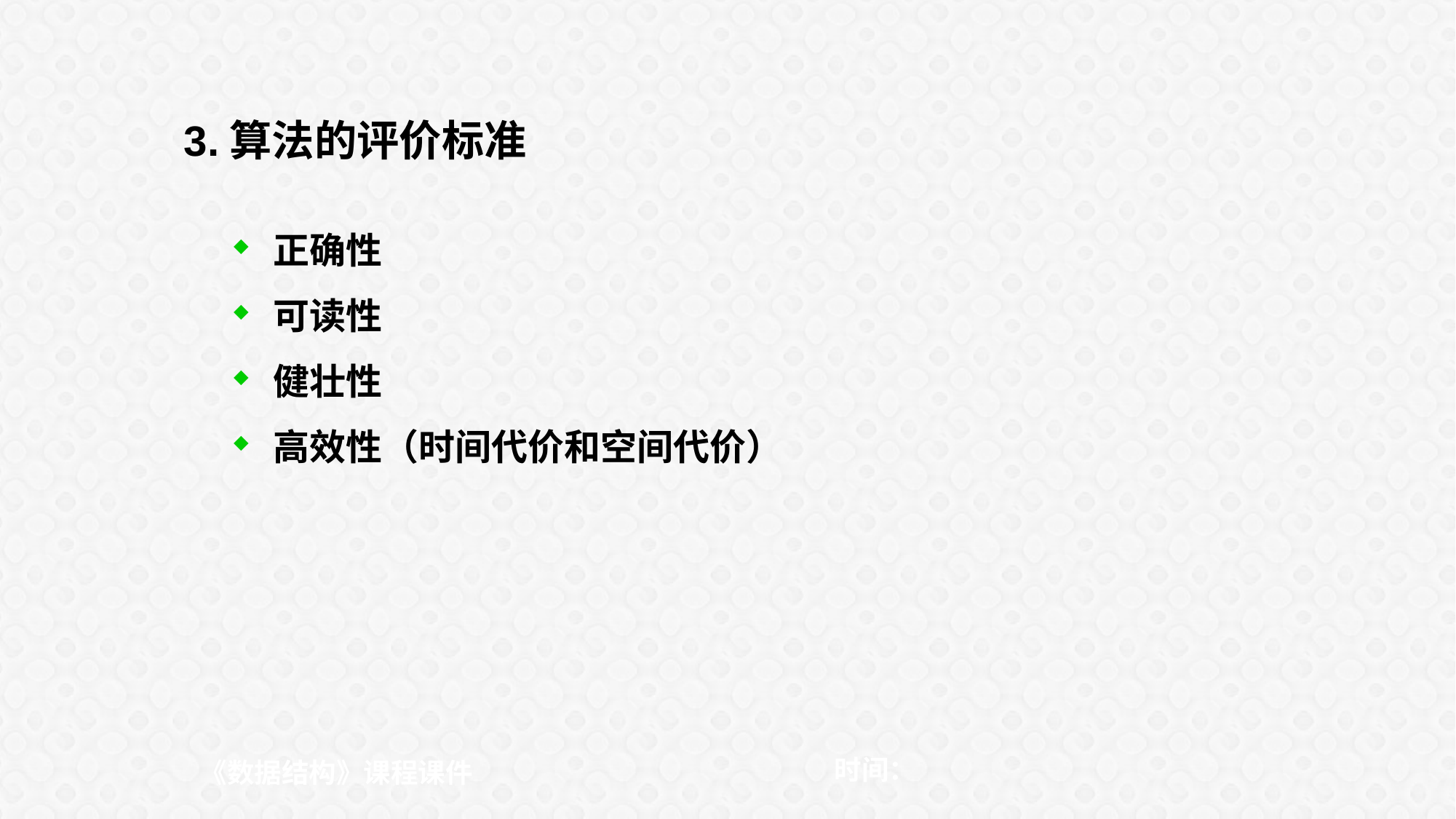

3.算法的评价标准
正确性
可读性
健壮性
高效性（时间代价和空间代价）
时间：
《数据结构》课程课件